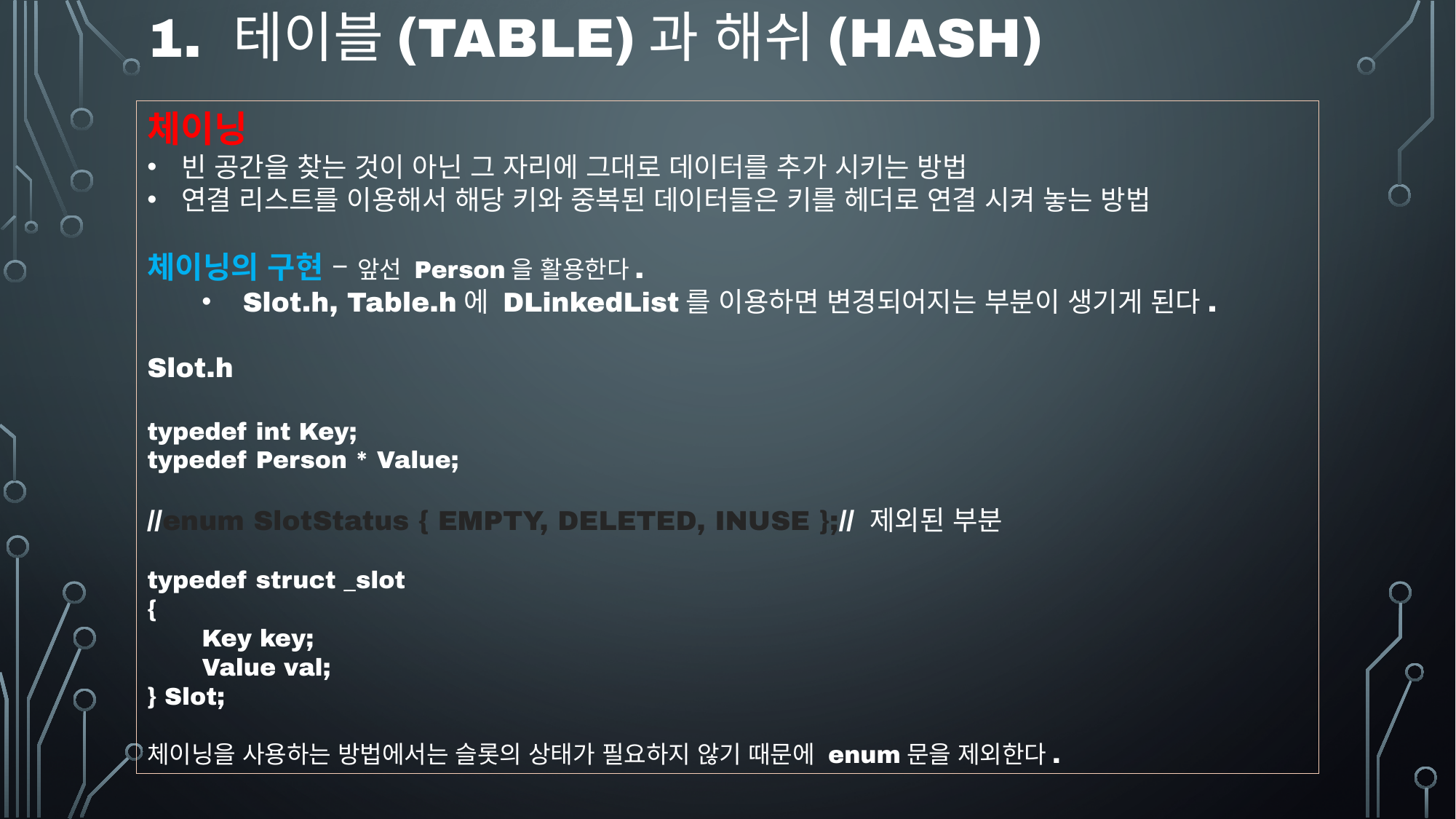

# 1. 테이블(Table)과 해쉬(Hash)
체이닝
빈 공간을 찾는 것이 아닌 그 자리에 그대로 데이터를 추가 시키는 방법
연결 리스트를 이용해서 해당 키와 중복된 데이터들은 키를 헤더로 연결 시켜 놓는 방법

체이닝의 구현 – 앞선 Person을 활용한다.
Slot.h, Table.h에 DLinkedList를 이용하면 변경되어지는 부분이 생기게 된다.

Slot.h

typedef int Key;
typedef Person * Value;

//enum SlotStatus { EMPTY, DELETED, INUSE };// 제외된 부분

typedef struct _slot
{
Key key;
Value val;
} Slot;

체이닝을 사용하는 방법에서는 슬롯의 상태가 필요하지 않기 때문에 enum문을 제외한다.